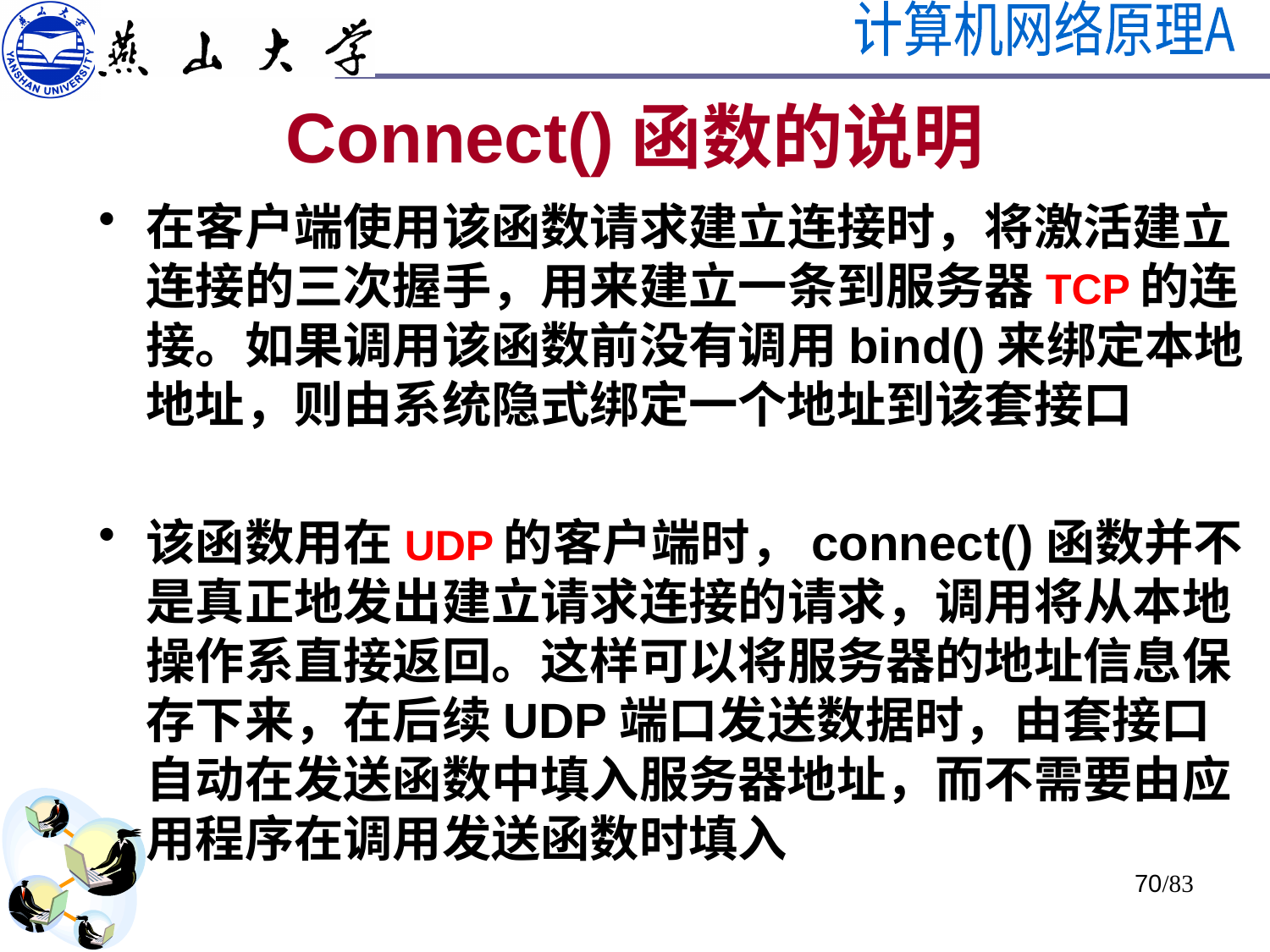

# Connect()函数的说明
在客户端使用该函数请求建立连接时，将激活建立连接的三次握手，用来建立一条到服务器TCP的连接。如果调用该函数前没有调用bind()来绑定本地地址，则由系统隐式绑定一个地址到该套接口

该函数用在UDP的客户端时，connect()函数并不是真正地发出建立请求连接的请求，调用将从本地操作系直接返回。这样可以将服务器的地址信息保存下来，在后续UDP端口发送数据时，由套接口自动在发送函数中填入服务器地址，而不需要由应用程序在调用发送函数时填入
70/83